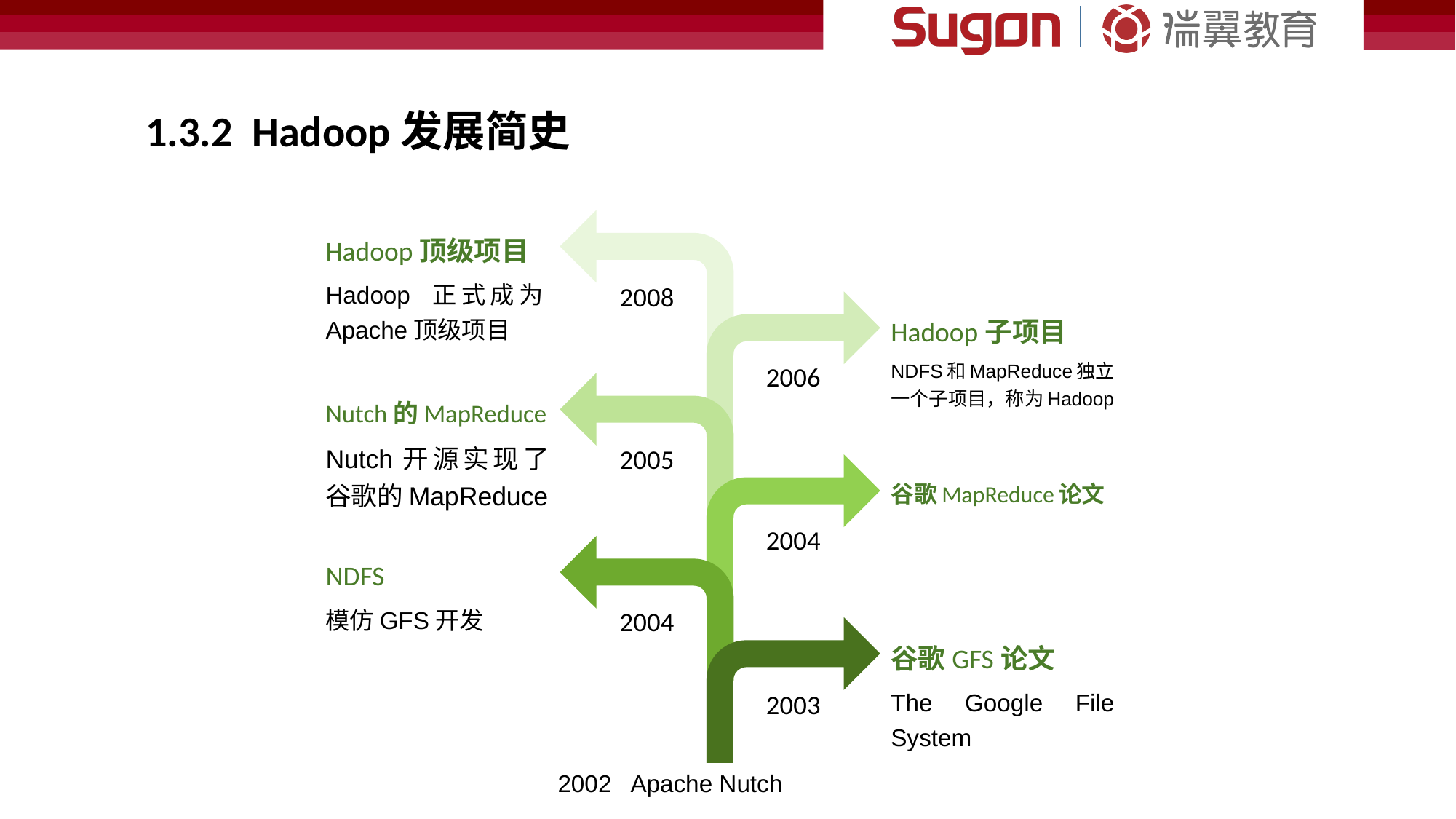

1.3.2  Hadoop发展简史

Hadoop顶级项目
Hadoop 正式成为Apache顶级项目
2008

Hadoop子项目
NDFS和MapReduce独立一个子项目，称为Hadoop
2006

Nutch的MapReduce
Nutch开源实现了谷歌的MapReduce
2005

谷歌MapReduce论文

2004

NDFS
模仿GFS开发
2004

谷歌GFS论文
The Google File System
2003
2002   Apache Nutch